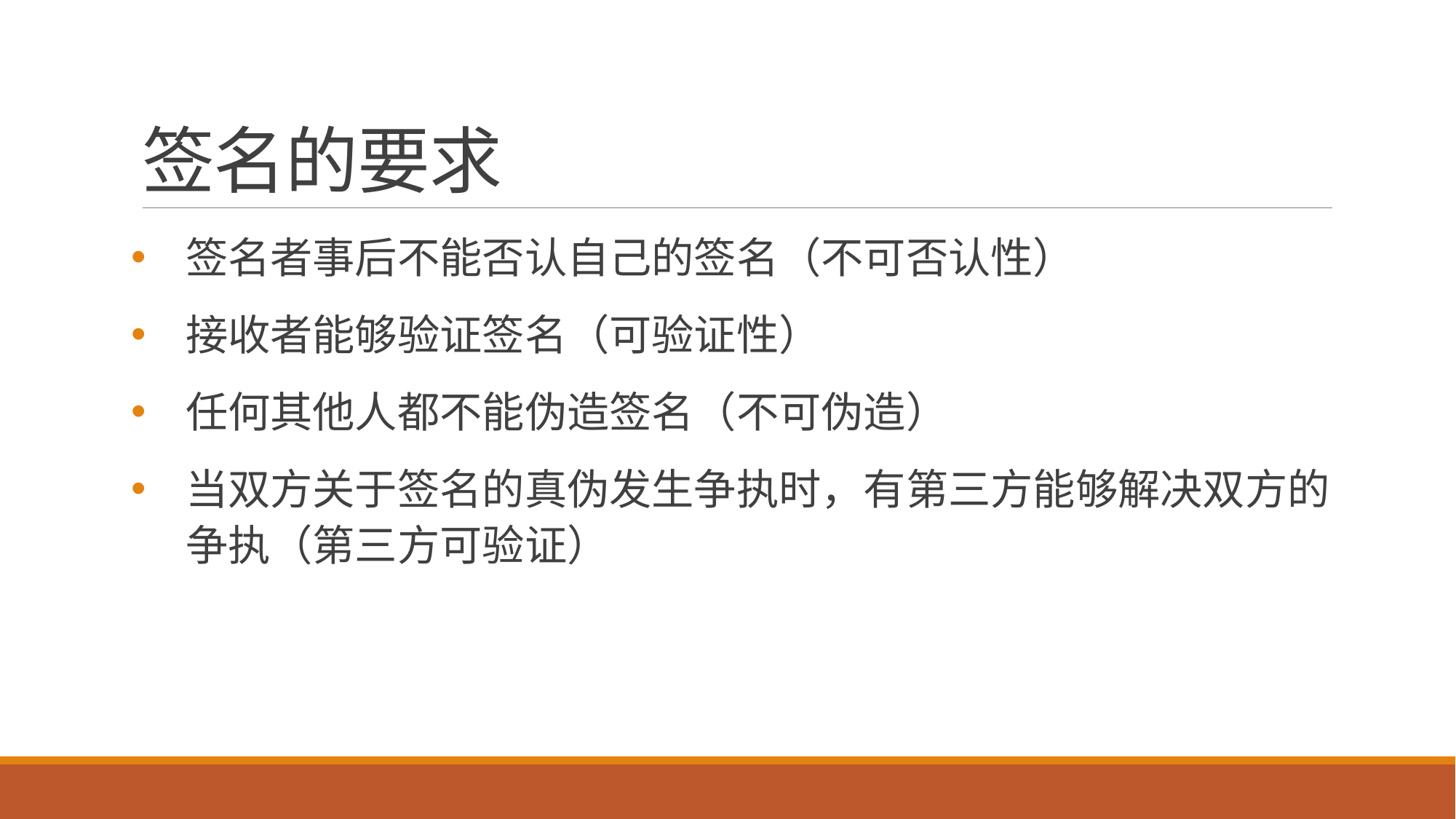

# 签名的要求
签名者事后不能否认自己的签名（不可否认性）
接收者能够验证签名（可验证性）
任何其他人都不能伪造签名（不可伪造）
当双方关于签名的真伪发生争执时，有第三方能够解决双方的争执（第三方可验证）